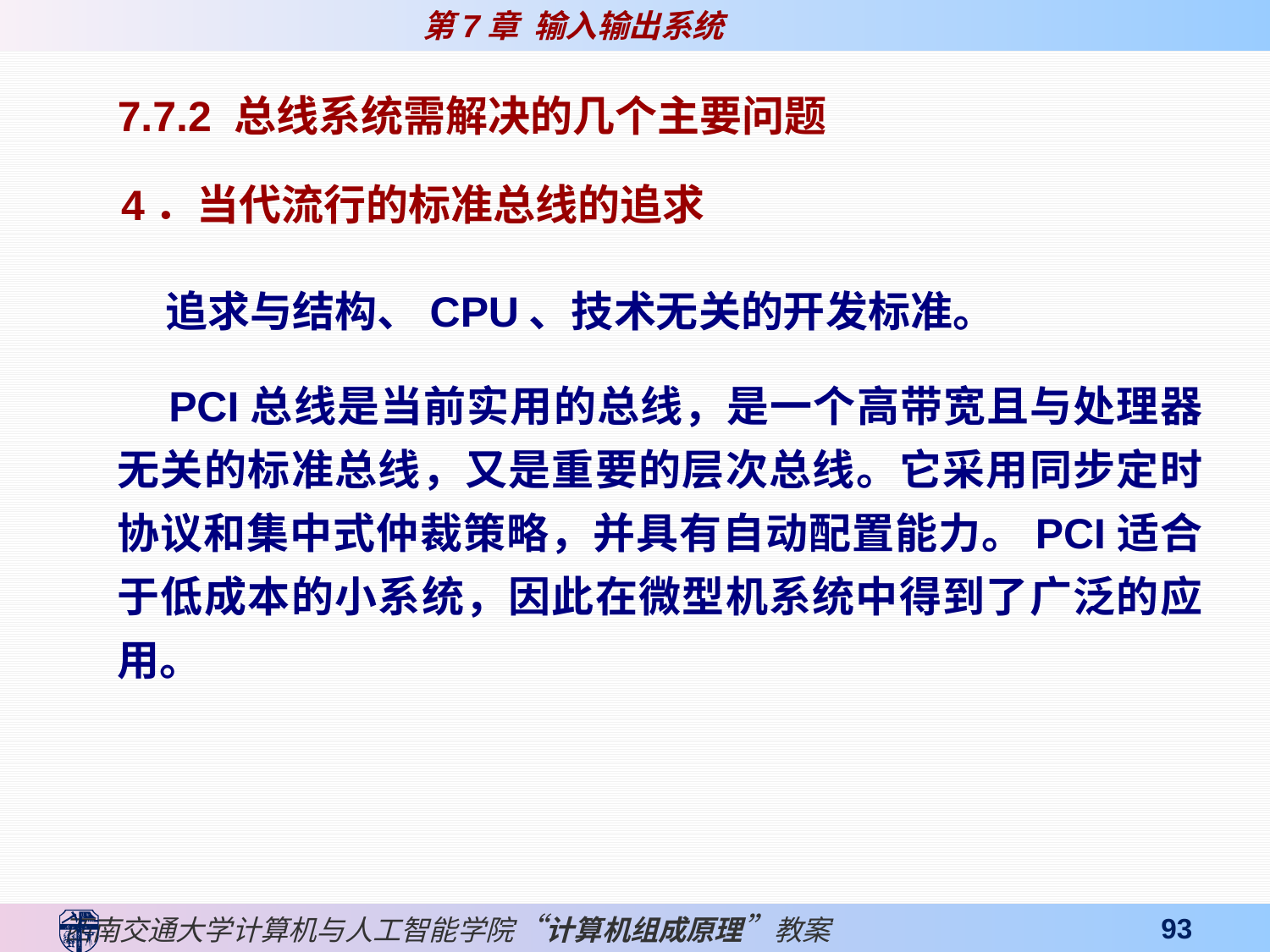

7.7.2 总线系统需解决的几个主要问题
  4．当代流行的标准总线的追求
    追求与结构、CPU、技术无关的开发标准。

    PCI总线是当前实用的总线，是一个高带宽且与处理器无关的标准总线，又是重要的层次总线。它采用同步定时协议和集中式仲裁策略，并具有自动配置能力。PCI适合于低成本的小系统，因此在微型机系统中得到了广泛的应用。